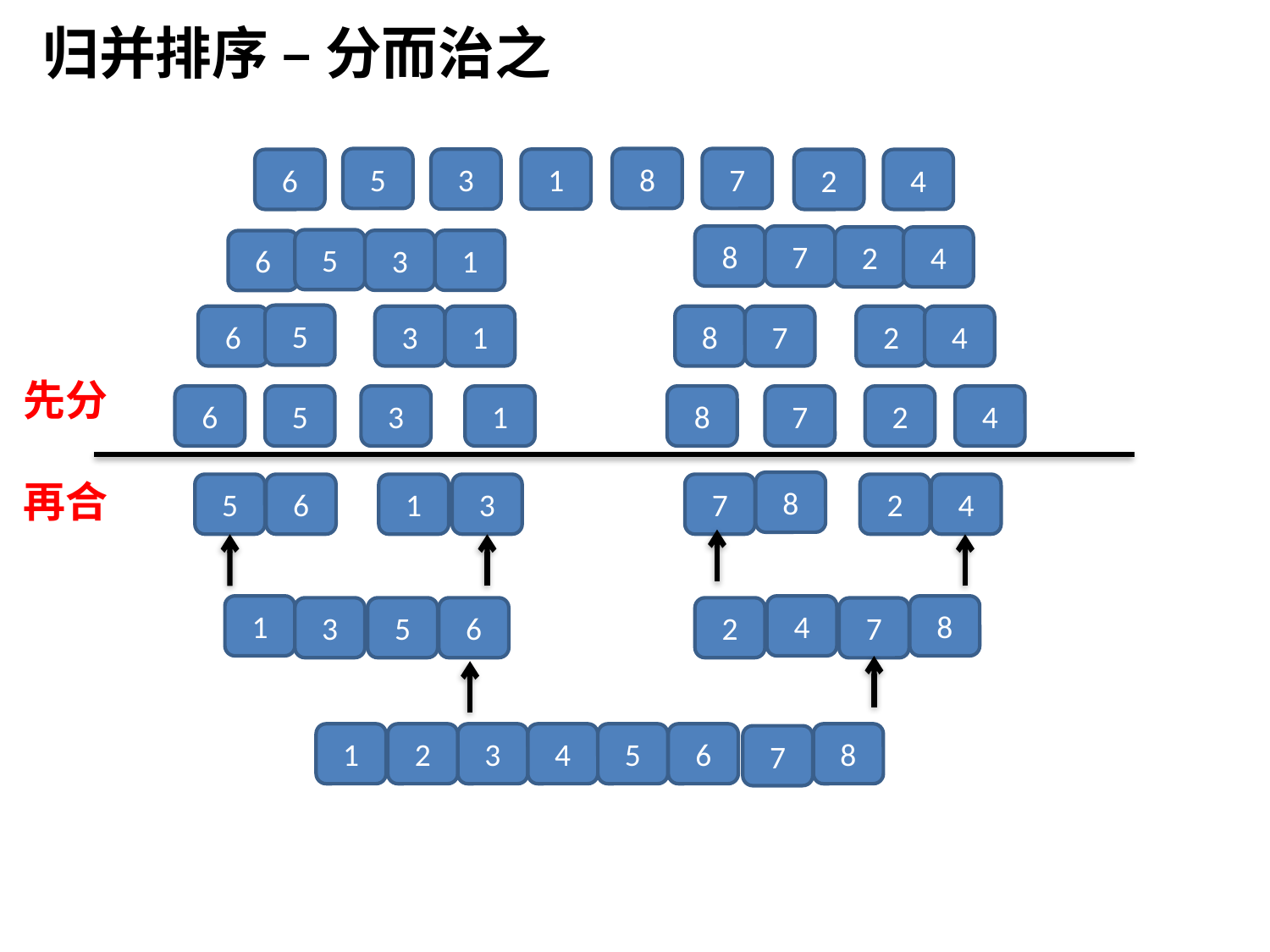

归并排序 – 分而治之
5
8
7
3
1
6
4
2
8
7
4
2
5
3
1
6
5
3
8
4
6
1
7
2
先分

再合
8
4
7
2
3
5
1
6
8
4
1
6
5
3
7
2
8
4
1
6
3
5
2
7
8
6
5
4
1
2
3
7